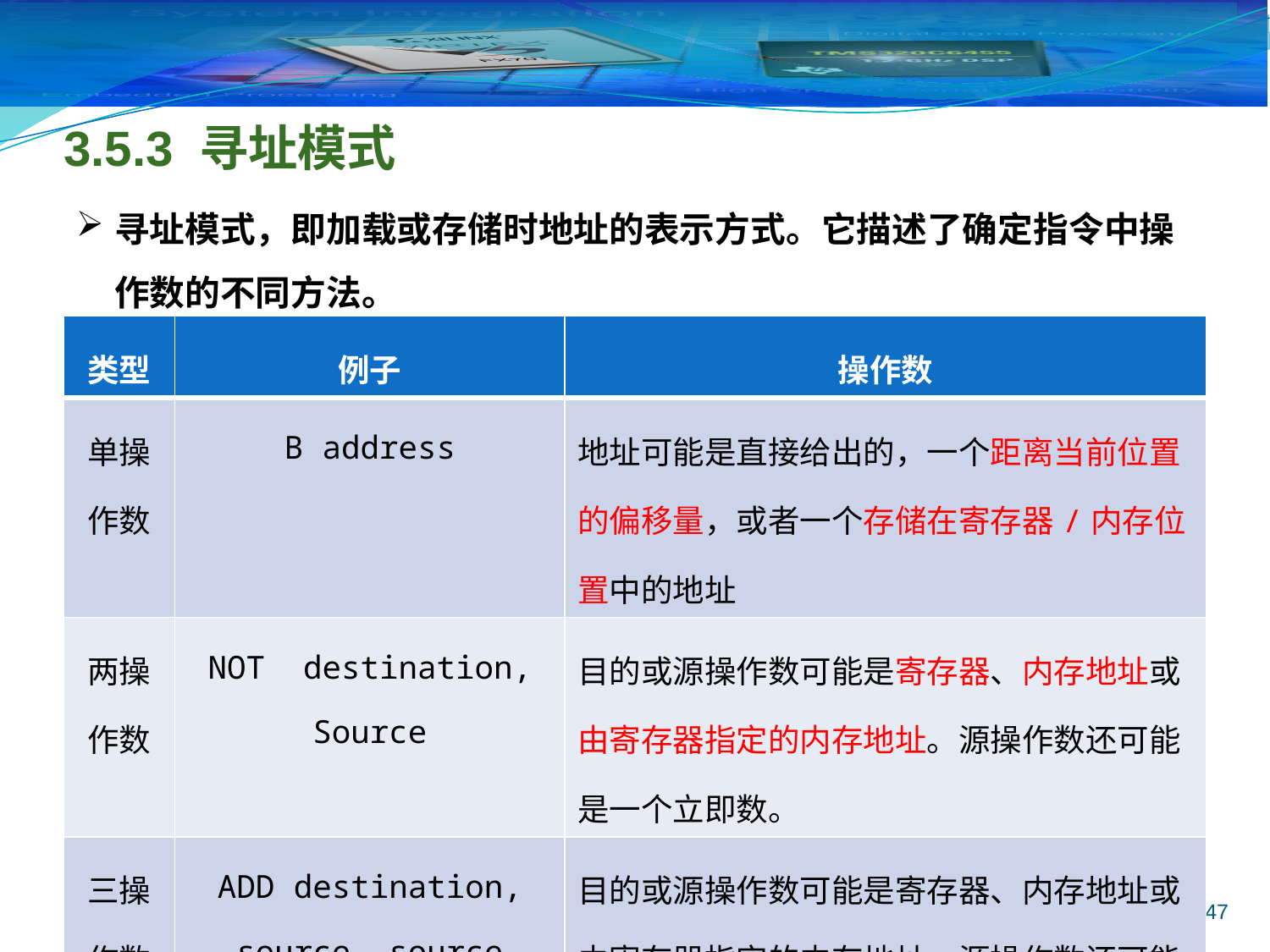

# 3.5.3 寻址模式
寻址模式，即加载或存储时地址的表示方式。它描述了确定指令中操作数的不同方法。
| 类型 | 例子 | 操作数 |
| --- | --- | --- |
| 单操作数 | B address | 地址可能是直接给出的，一个距离当前位置的偏移量，或者一个存储在寄存器/内存位置中的地址 |
| 两操作数 | NOT destination, Source | 目的或源操作数可能是寄存器、内存地址或由寄存器指定的内存地址。源操作数还可能是一个立即数。 |
| 三操作数 | ADD destination, source, source | 目的或源操作数可能是寄存器、内存地址或由寄存器指定的内存地址，源操作数还可能是一个立即数。 |